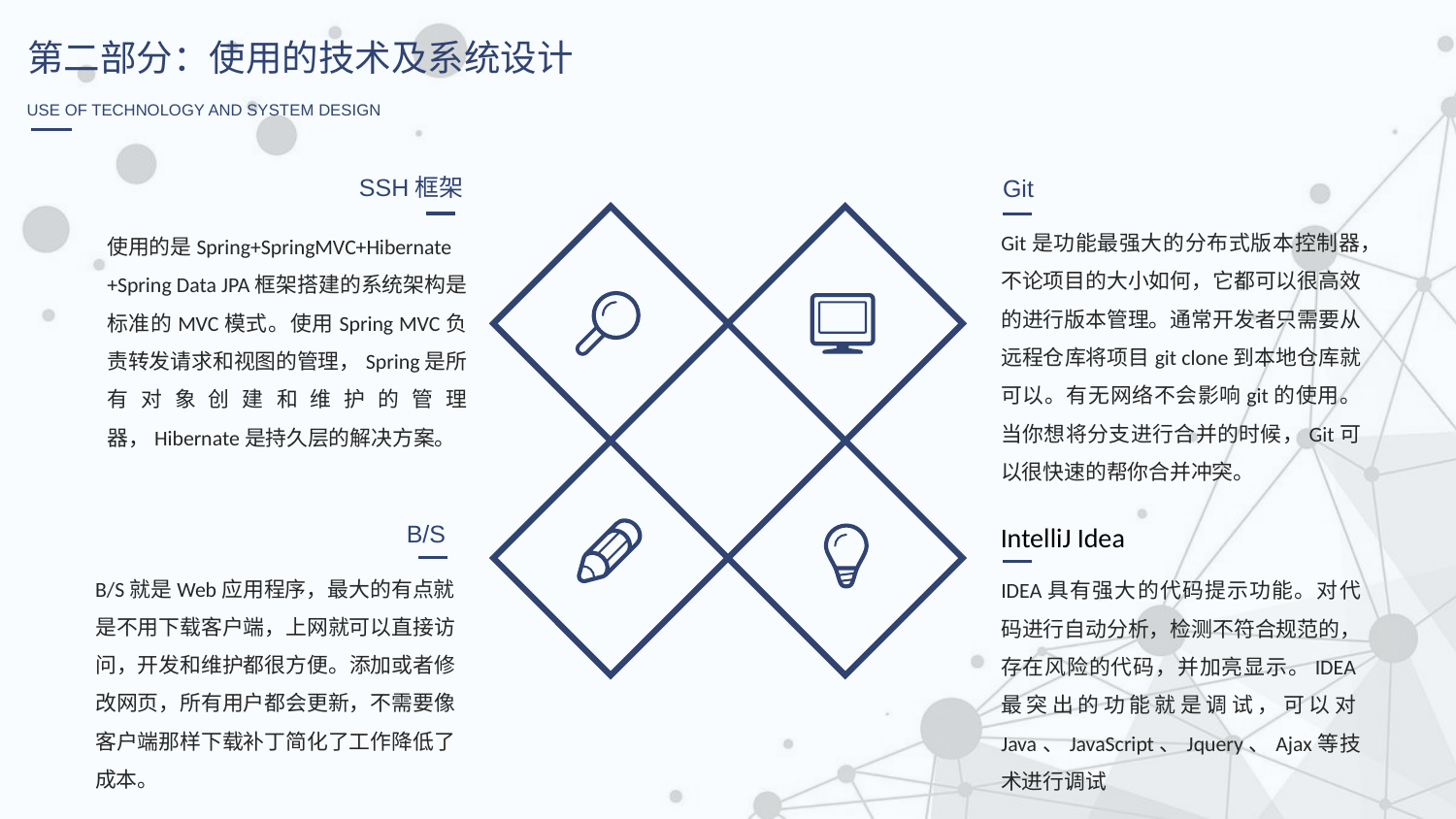

第二部分：使用的技术及系统设计
USE OF TECHNOLOGY AND SYSTEM DESIGN
SSH框架
Git

Git是功能最强大的分布式版本控制器，不论项目的大小如何，它都可以很高效的进行版本管理。通常开发者只需要从远程仓库将项目git clone到本地仓库就可以。有无网络不会影响git的使用。当你想将分支进行合并的时候，Git可以很快速的帮你合并冲突。
使用的是Spring+SpringMVC+Hibernate
+Spring Data JPA框架搭建的系统架构是标准的MVC模式。使用Spring MVC负责转发请求和视图的管理，Spring是所有对象创建和维护的管理器，Hibernate是持久层的解决方案。

B/S
IntelliJ Idea

B/S就是Web应用程序，最大的有点就是不用下载客户端，上网就可以直接访问，开发和维护都很方便。添加或者修改网页，所有用户都会更新，不需要像客户端那样下载补丁简化了工作降低了成本。
IDEA具有强大的代码提示功能。对代码进行自动分析，检测不符合规范的，存在风险的代码，并加亮显示。IDEA最突出的功能就是调试，可以对Java、JavaScript、Jquery、Ajax等技术进行调试